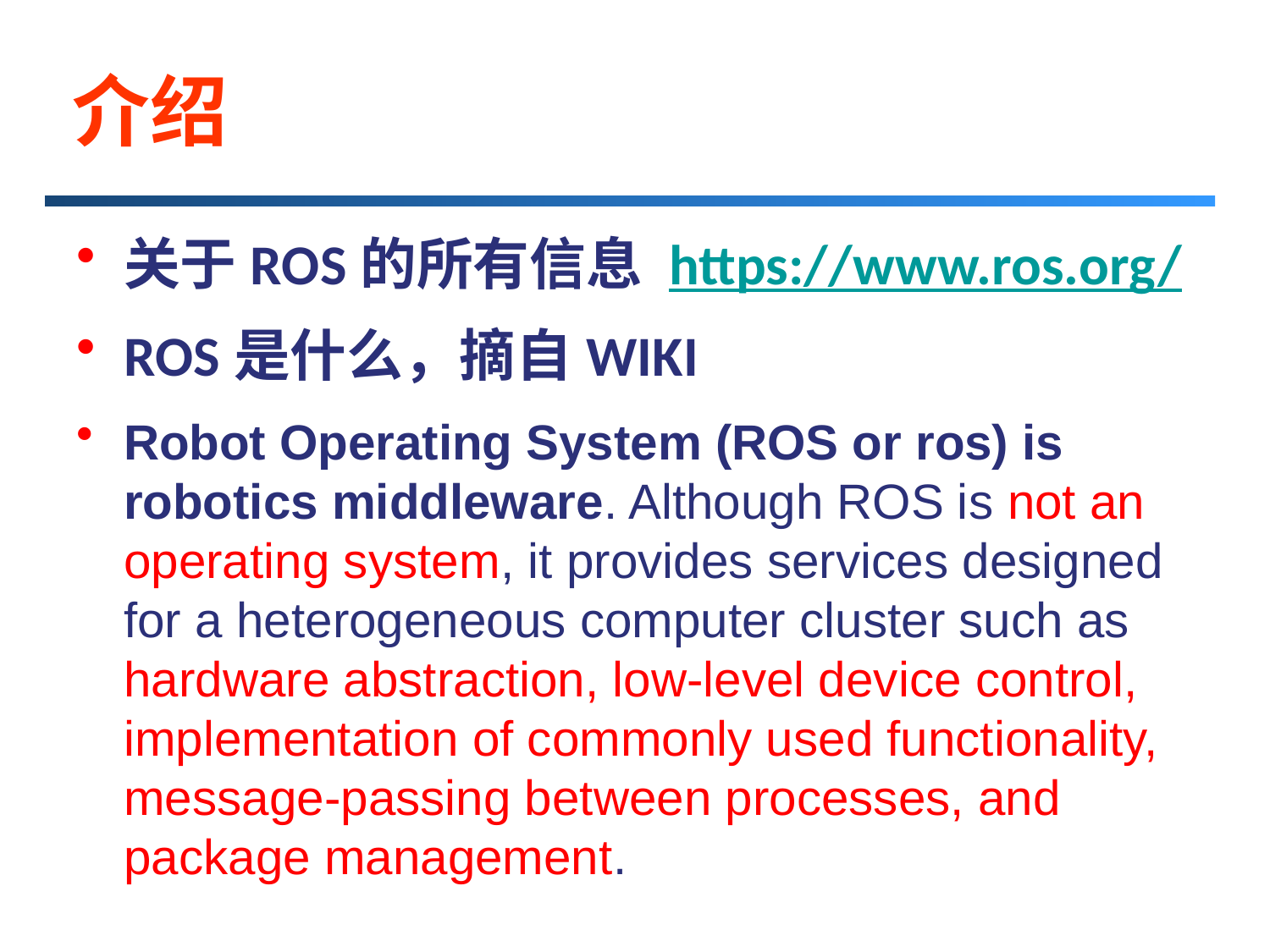

# 介绍
关于ROS的所有信息 https://www.ros.org/
ROS是什么，摘自WIKI
Robot Operating System (ROS or ros) is robotics middleware. Although ROS is not an operating system, it provides services designed for a heterogeneous computer cluster such as hardware abstraction, low-level device control, implementation of commonly used functionality, message-passing between processes, and package management.